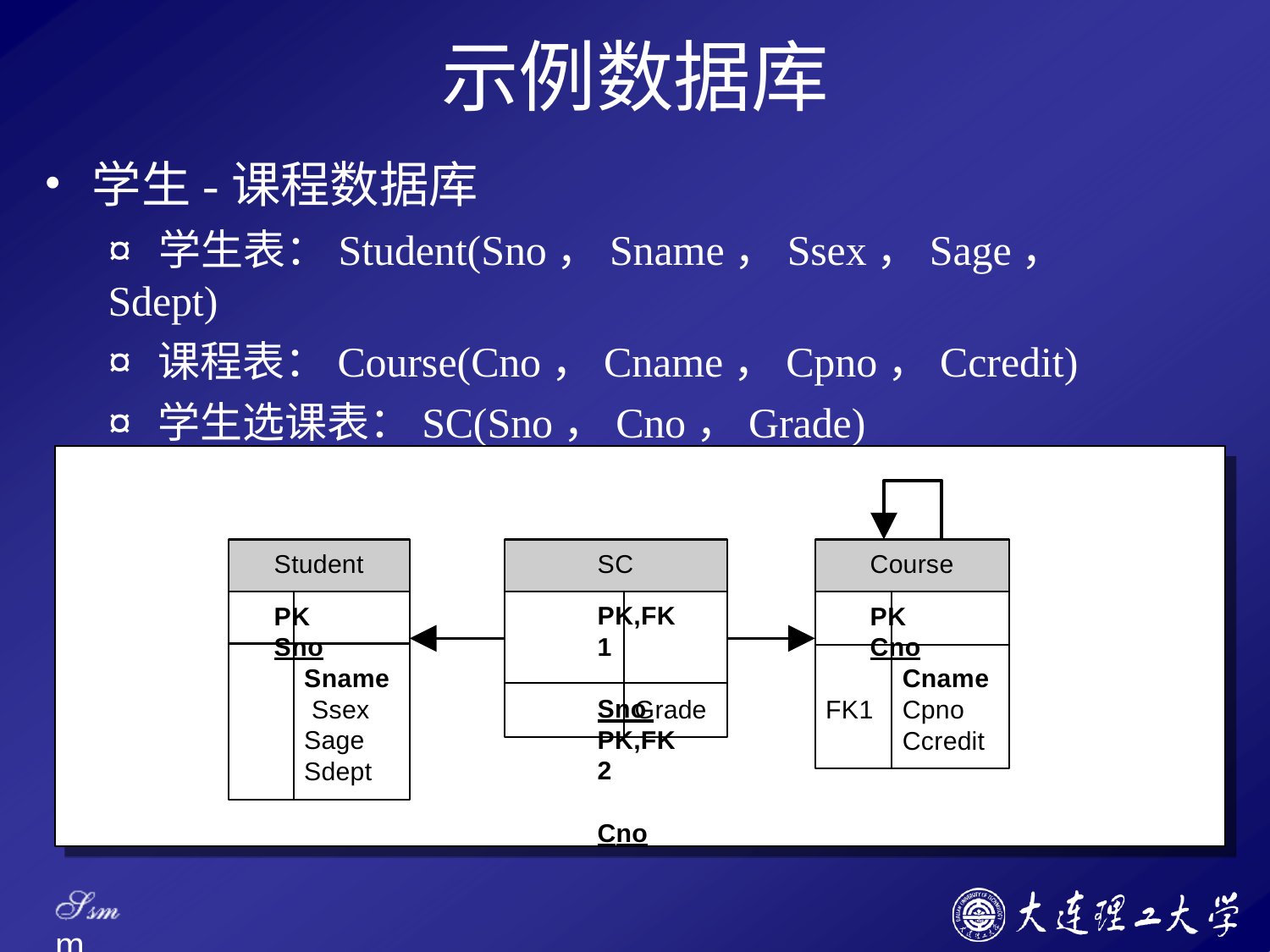

# 示例数据库
学生-课程数据库
¤ 学生表：Student(Sno，Sname，Ssex，Sage，Sdept)
¤ 课程表：Course(Cno，Cname，Cpno，Ccredit)
¤ 学生选课表：SC(Sno，Cno，Grade)

Student
PK	Sno
SC
PK,FK1	Sno  PK,FK2	Cno
Course
PK	Cno

Sname  Ssex  Sage  Sdept
Cname
FK1	Cpno  Ccredit

Grade

Ssm